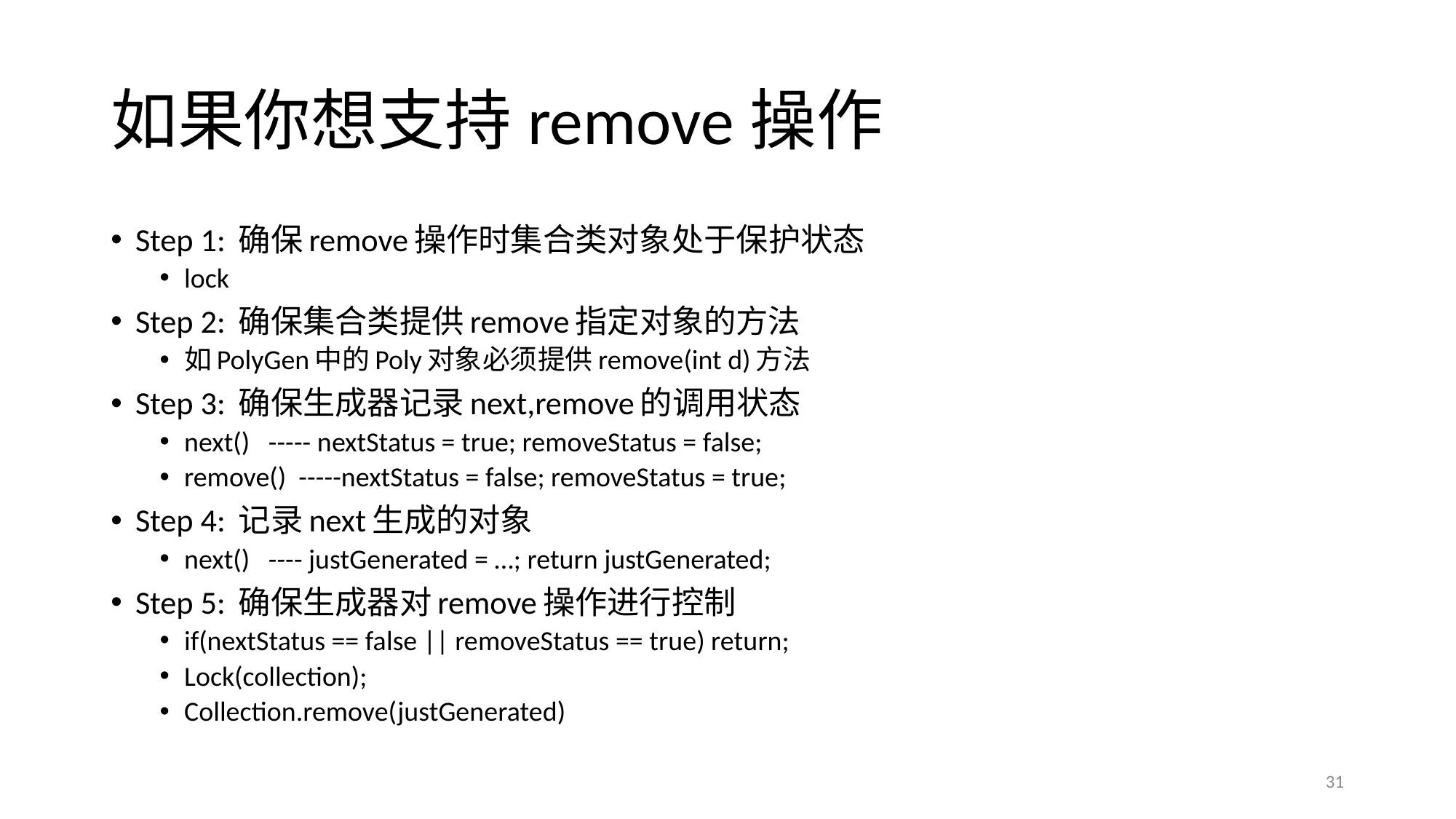

# 如果你想支持remove操作
Step 1: 确保remove操作时集合类对象处于保护状态
lock
Step 2: 确保集合类提供remove指定对象的方法
如PolyGen中的Poly对象必须提供remove(int d)方法
Step 3: 确保生成器记录next,remove的调用状态
next()   ----- nextStatus = true; removeStatus = false;
remove()  -----nextStatus = false; removeStatus = true;
Step 4: 记录next生成的对象
next()   ---- justGenerated = …; return justGenerated;
Step 5: 确保生成器对remove操作进行控制
if(nextStatus == false || removeStatus == true) return;
Lock(collection);
Collection.remove(justGenerated)
31